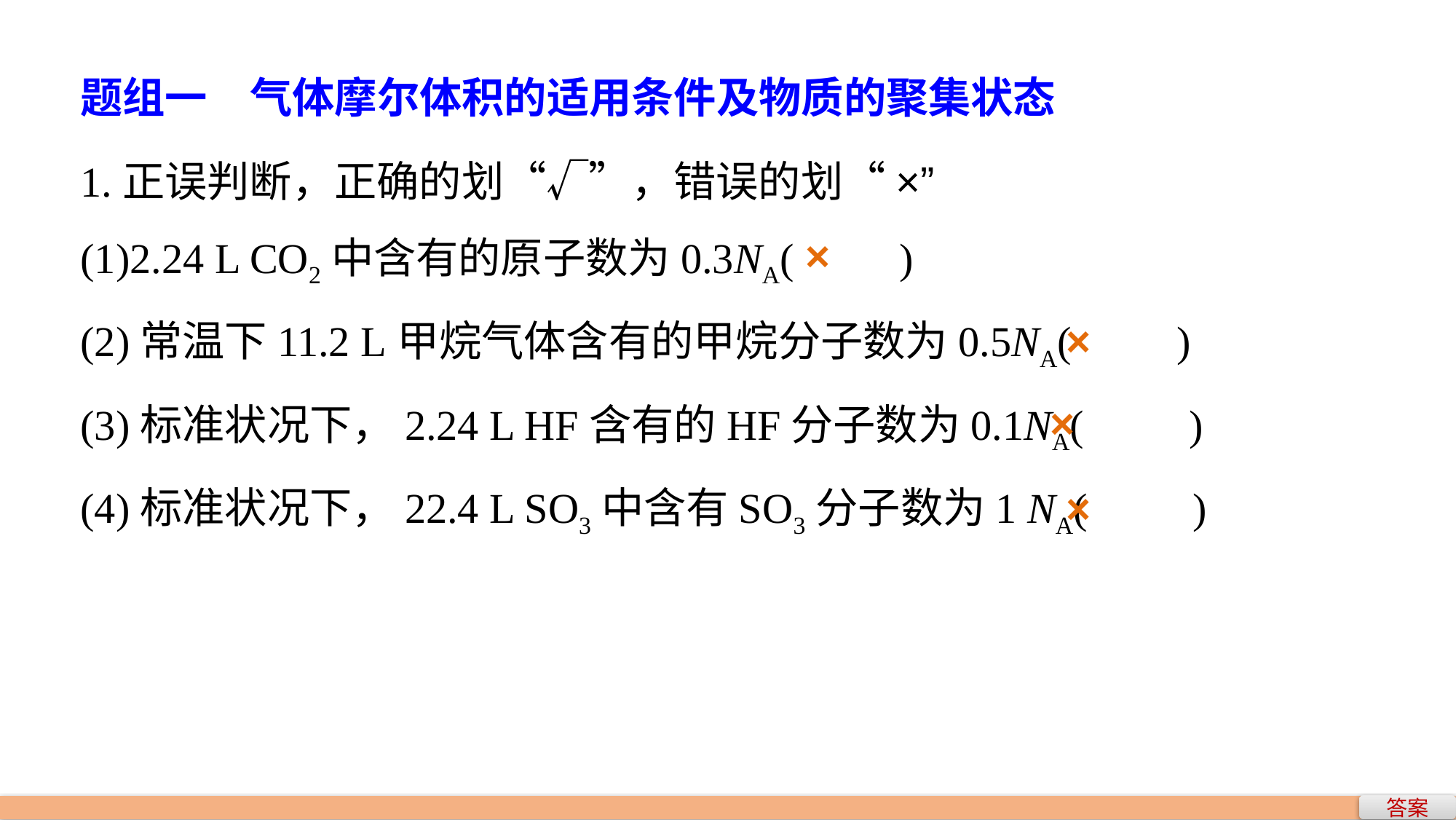

题组一　气体摩尔体积的适用条件及物质的聚集状态
1.正误判断，正确的划“√”，错误的划“×”
(1)2.24 L CO2中含有的原子数为0.3NA(　　)
(2)常温下11.2 L甲烷气体含有的甲烷分子数为0.5NA(　　)
(3)标准状况下，2.24 L HF含有的HF分子数为0.1NA(　　)
(4)标准状况下，22.4 L SO3中含有SO3分子数为1 NA(　　)
×
×
×
×
答案